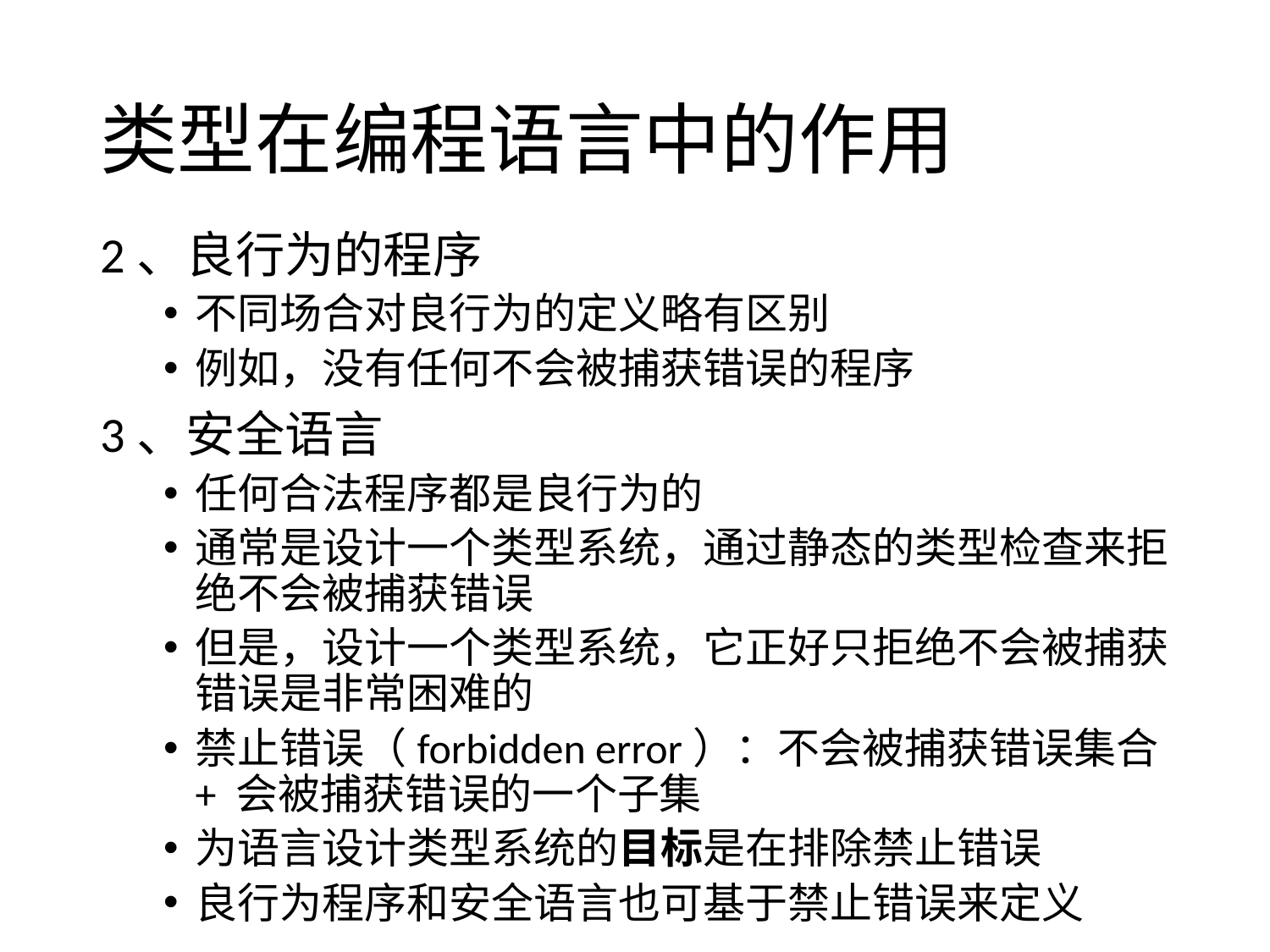

# 类型在编程语言中的作用
2、良行为的程序
不同场合对良行为的定义略有区别
例如，没有任何不会被捕获错误的程序
3、安全语言
任何合法程序都是良行为的
通常是设计一个类型系统，通过静态的类型检查来拒绝不会被捕获错误
但是，设计一个类型系统，它正好只拒绝不会被捕获错误是非常困难的
禁止错误（forbidden error）：不会被捕获错误集合 + 会被捕获错误的一个子集
为语言设计类型系统的目标是在排除禁止错误
良行为程序和安全语言也可基于禁止错误来定义